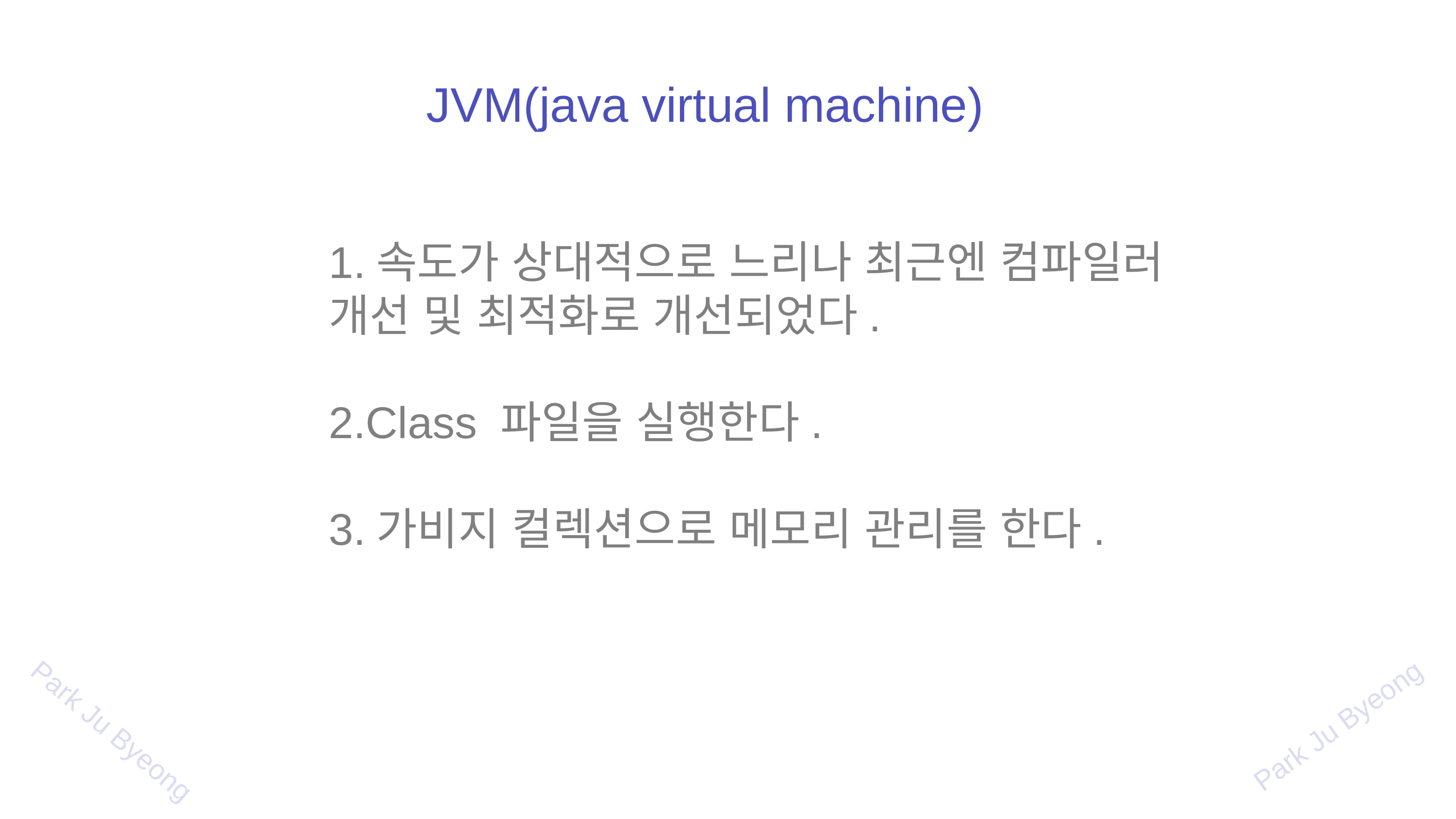

JVM(java virtual machine)
1.속도가 상대적으로 느리나 최근엔 컴파일러 개선 및 최적화로 개선되었다.

2.Class 파일을 실행한다.

3.가비지 컬렉션으로 메모리 관리를 한다.